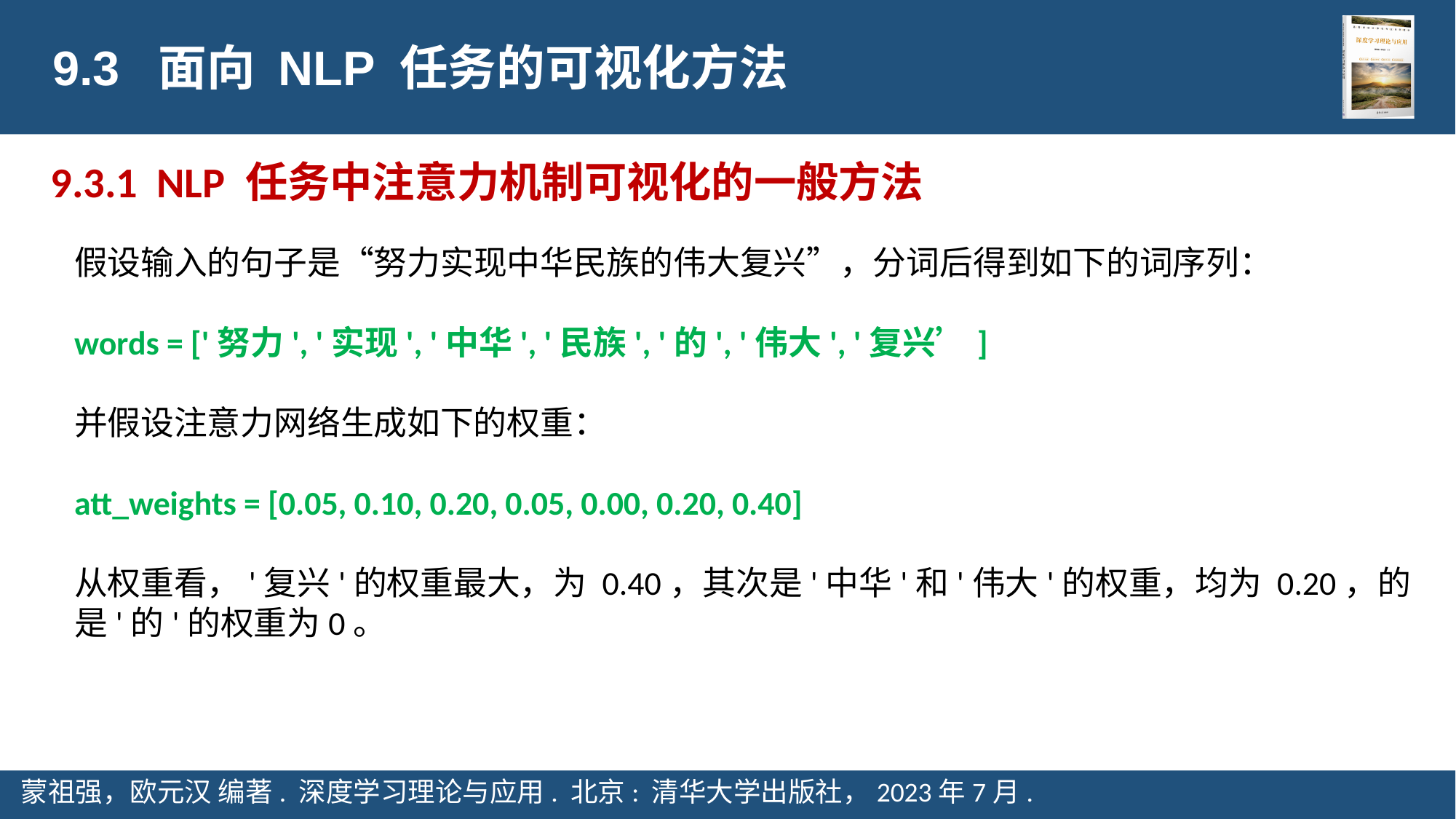

9.3  面向 NLP 任务的可视化方法
9.3.1  NLP 任务中注意力机制可视化的一般方法
假设输入的句子是“努力实现中华民族的伟大复兴”，分词后得到如下的词序列：

words = ['努力', '实现', '中华', '民族', '的', '伟大', '复兴’]

并假设注意力网络生成如下的权重：

att_weights = [0.05, 0.10, 0.20, 0.05, 0.00, 0.20, 0.40]

从权重看，'复兴'的权重最大，为 0.40，其次是'中华'和'伟大'的权重，均为 0.20，的是'的'的权重为0。